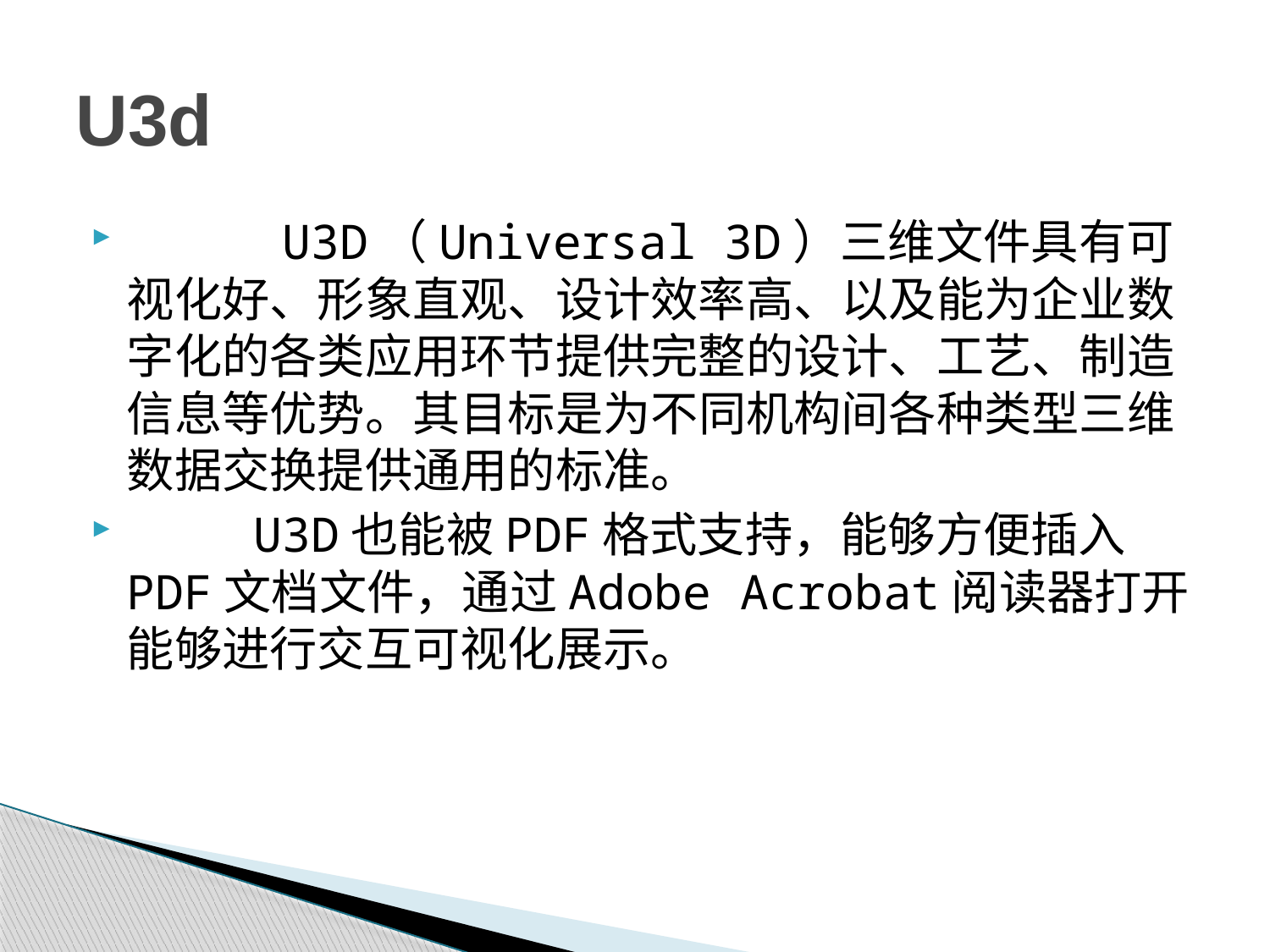

# U3d
	 U3D（Universal 3D）三维文件具有可视化好、形象直观、设计效率高、以及能为企业数字化的各类应用环节提供完整的设计、工艺、制造信息等优势。其目标是为不同机构间各种类型三维数据交换提供通用的标准。
	U3D也能被PDF格式支持，能够方便插入PDF文档文件，通过Adobe Acrobat阅读器打开能够进行交互可视化展示。